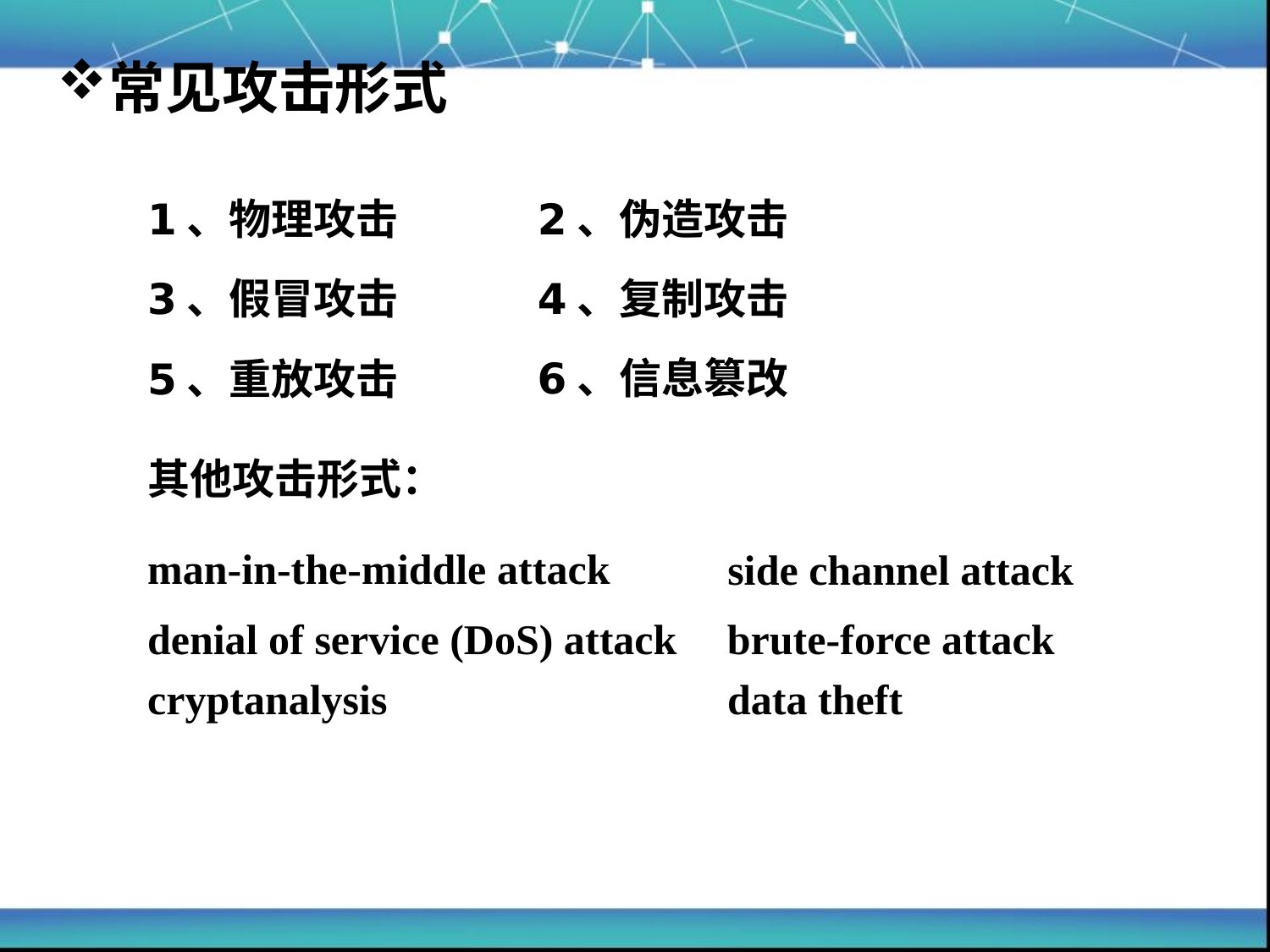

常见攻击形式
1、物理攻击
2、伪造攻击
3、假冒攻击
4、复制攻击
6、信息篡改
5、重放攻击
其他攻击形式：
man-in-the-middle attack
side channel attack
denial of service (DoS) attack
brute-force attack
cryptanalysis
data theft